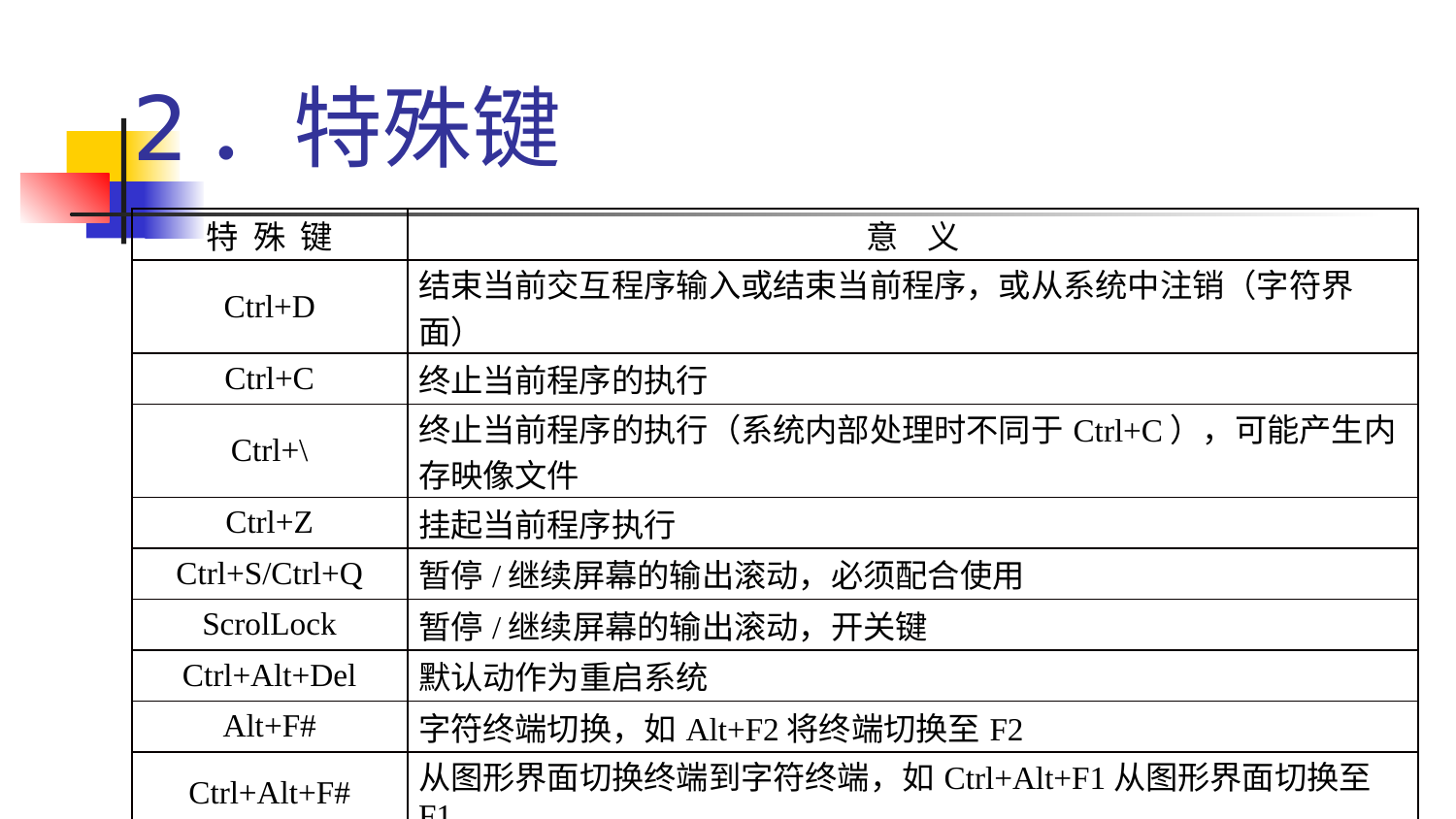

# 2．特殊键
| 特 殊 键 | 意 义 |
| --- | --- |
| Ctrl+D | 结束当前交互程序输入或结束当前程序，或从系统中注销（字符界面） |
| Ctrl+C | 终止当前程序的执行 |
| Ctrl+\ | 终止当前程序的执行（系统内部处理时不同于Ctrl+C），可能产生内存映像文件 |
| Ctrl+Z | 挂起当前程序执行 |
| Ctrl+S/Ctrl+Q | 暂停/继续屏幕的输出滚动，必须配合使用 |
| ScrolLock | 暂停/继续屏幕的输出滚动，开关键 |
| Ctrl+Alt+Del | 默认动作为重启系统 |
| Alt+F# | 字符终端切换，如Alt+F2将终端切换至F2 |
| Ctrl+Alt+F# | 从图形界面切换终端到字符终端，如Ctrl+Alt+F1从图形界面切换至F1 |